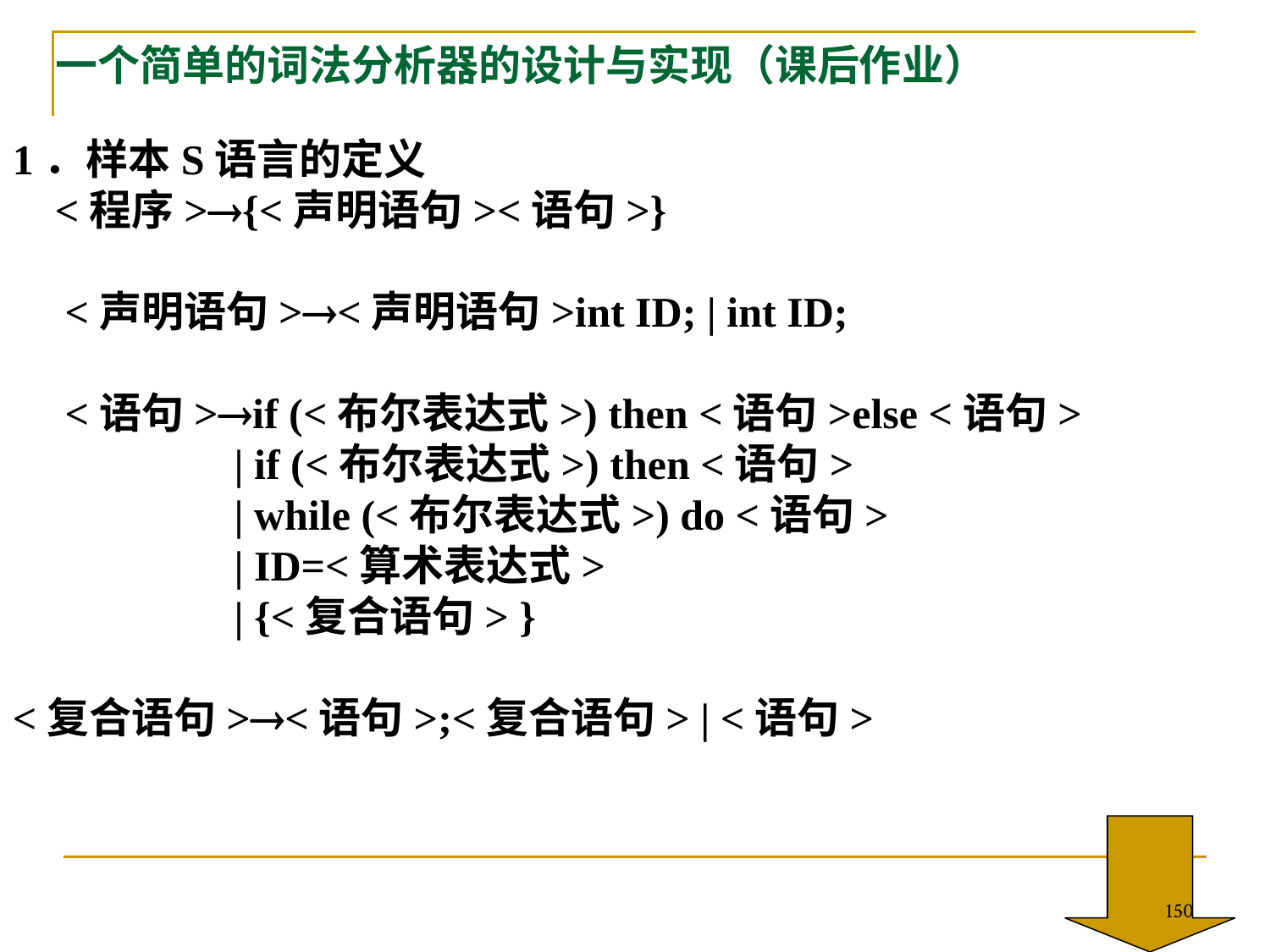

# 一个简单的词法分析器的设计与实现（课后作业）
1．样本S语言的定义
    <程序>→{<声明语句><语句>}

　<声明语句>→<声明语句>int ID; | int ID;

　<语句>→if (<布尔表达式>) then <语句>else <语句>
　　　　　| if (<布尔表达式>) then <语句>
　　　　　| while (<布尔表达式>) do <语句>
　　　　　| ID=<算术表达式>
　　　　　| {<复合语句> }

<复合语句>→<语句>;<复合语句> | <语句>

150